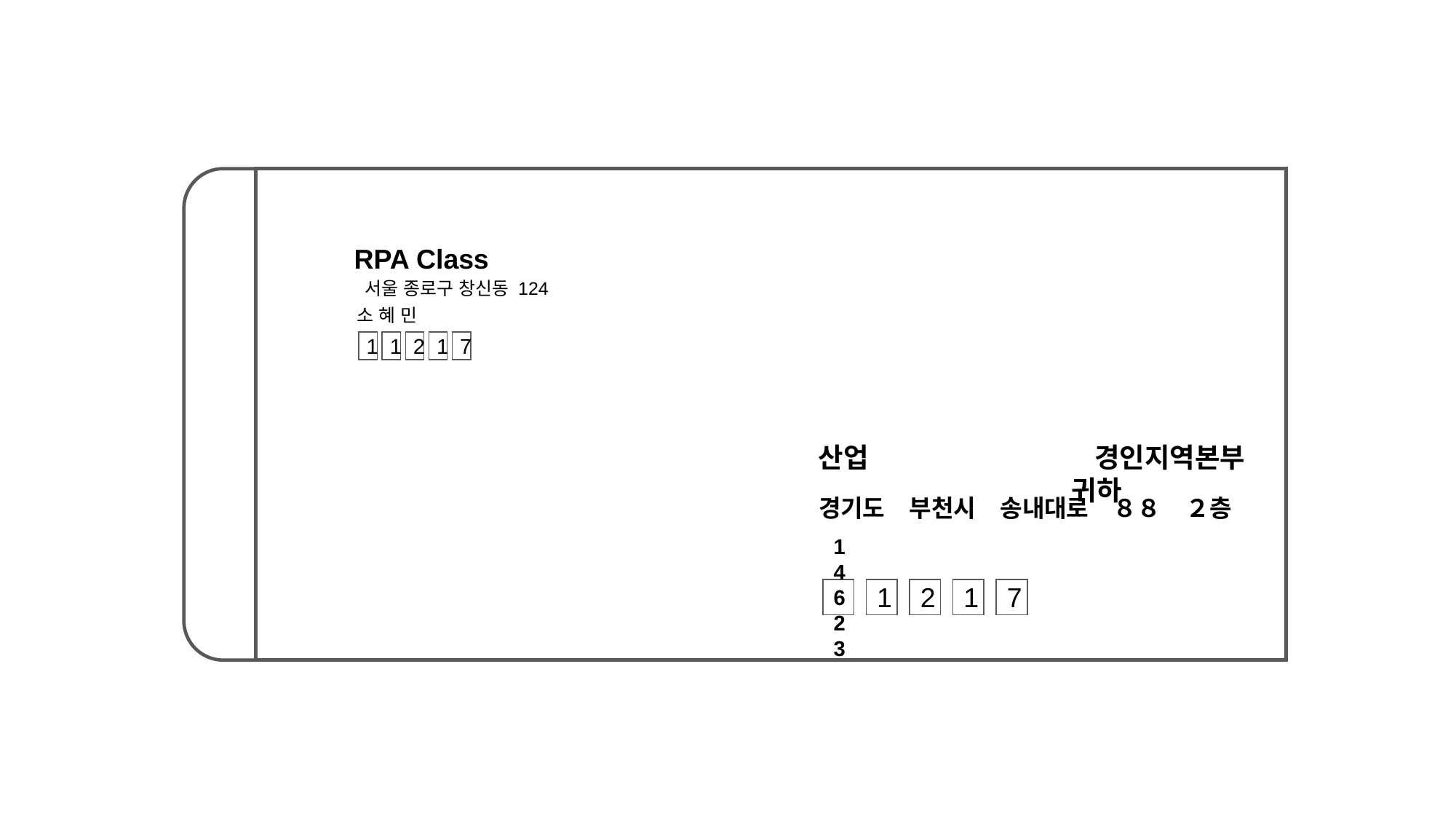

RPA Class
서울 종로구 창신동 124
소 혜 민
1
1
2
1
7
산업　　　　　　　　 경인지역본부　　　　　　　　　 귀하
경기도　부천시　송내대로　８８　２층
14623
1
2
1
7